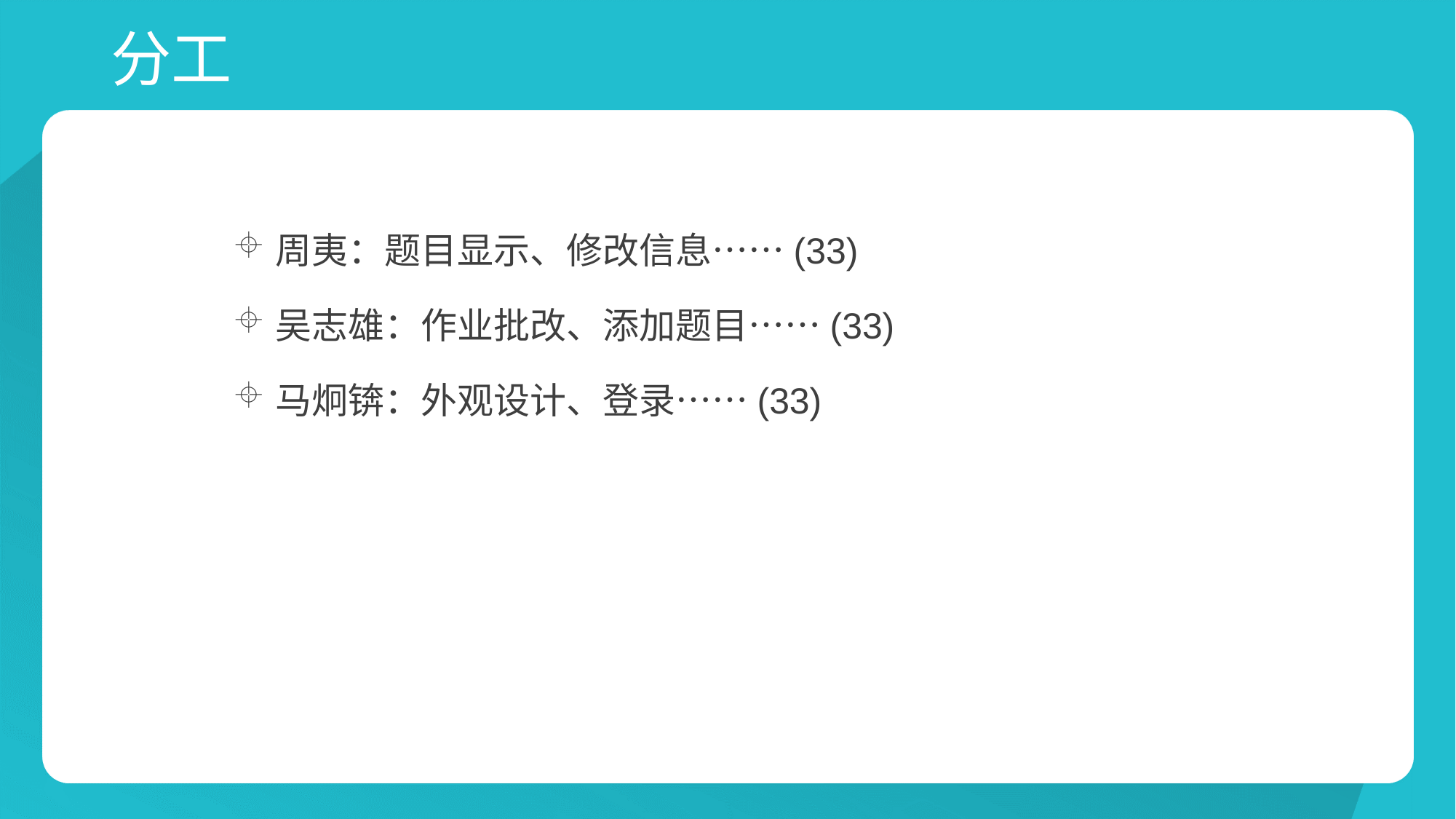

# 分工
周夷：题目显示、修改信息……(33)
吴志雄：作业批改、添加题目……(33)
马炯锛：外观设计、登录……(33)